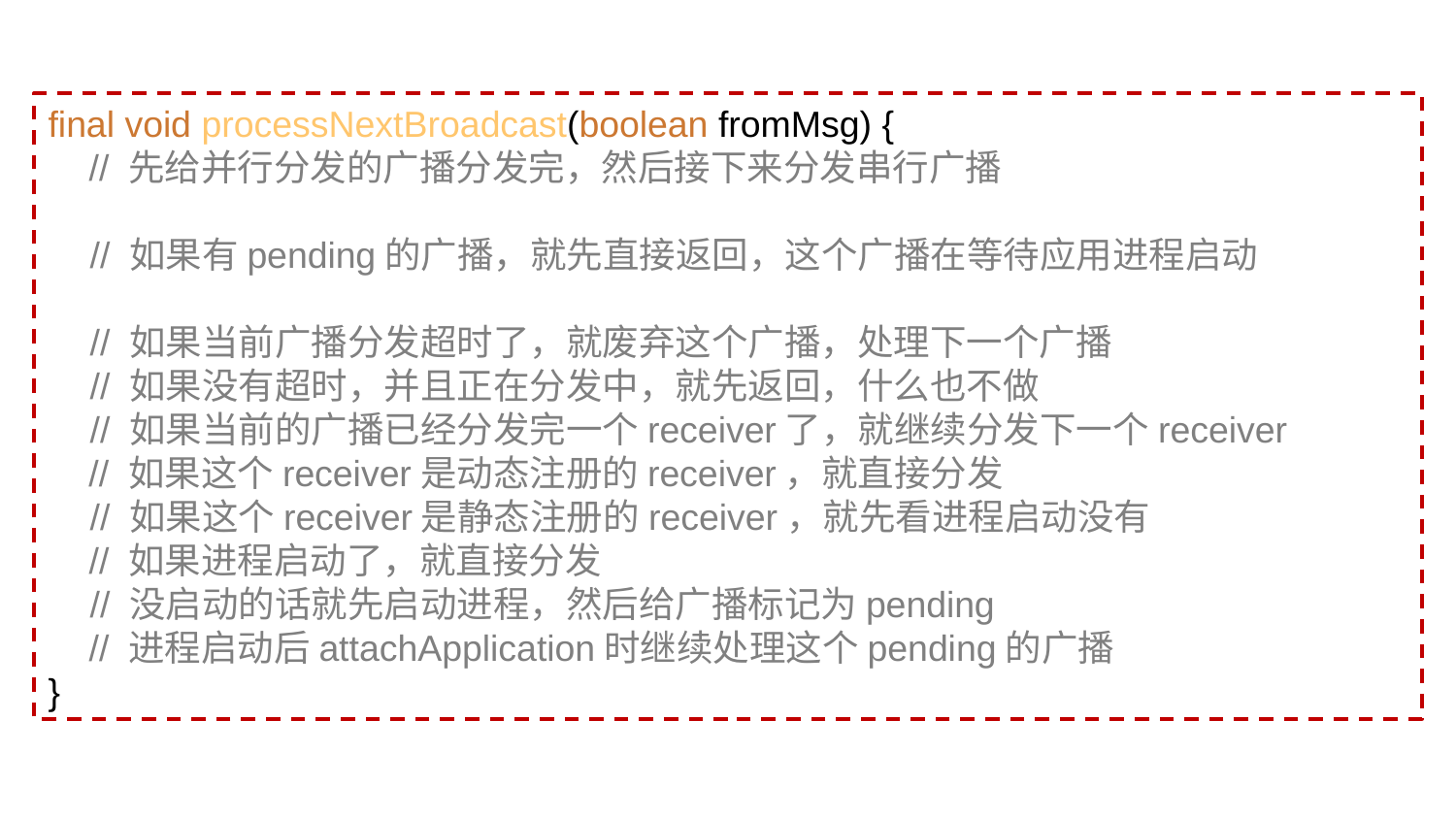

final void processNextBroadcast(boolean fromMsg) {
    // 先给并行分发的广播分发完，然后接下来分发串行广播
    // 如果有pending的广播，就先直接返回，这个广播在等待应用进程启动
    // 如果当前广播分发超时了，就废弃这个广播，处理下一个广播
    // 如果没有超时，并且正在分发中，就先返回，什么也不做
    // 如果当前的广播已经分发完一个receiver了，就继续分发下一个receiver
    // 如果这个receiver是动态注册的receiver，就直接分发
    // 如果这个receiver是静态注册的receiver，就先看进程启动没有
    // 如果进程启动了，就直接分发
    // 没启动的话就先启动进程，然后给广播标记为pending
    // 进程启动后attachApplication时继续处理这个pending的广播
}